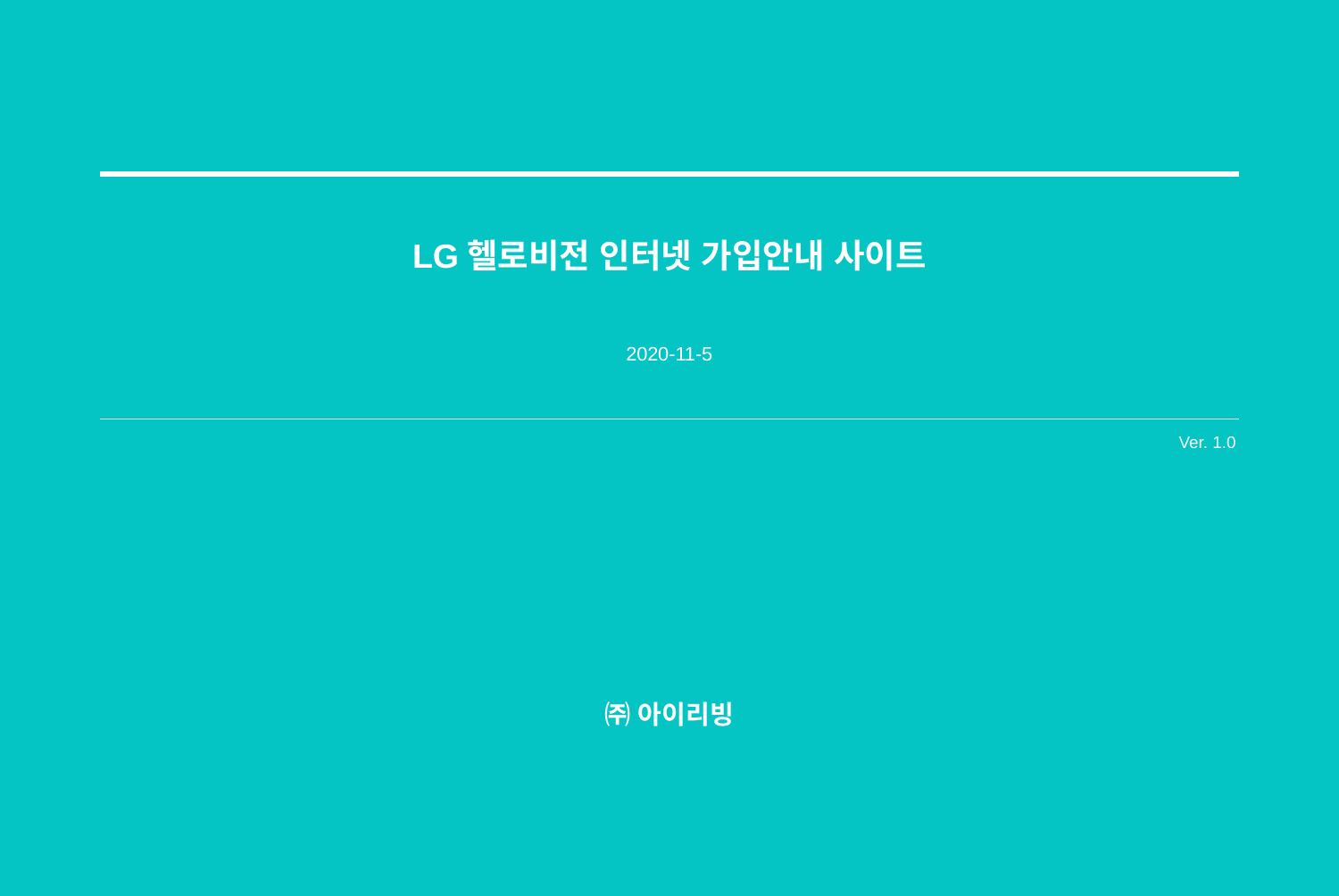

|  |
| --- |
LG헬로비전 인터넷 가입안내 사이트
2020-11-5
Ver. 1.0
㈜ 아이리빙